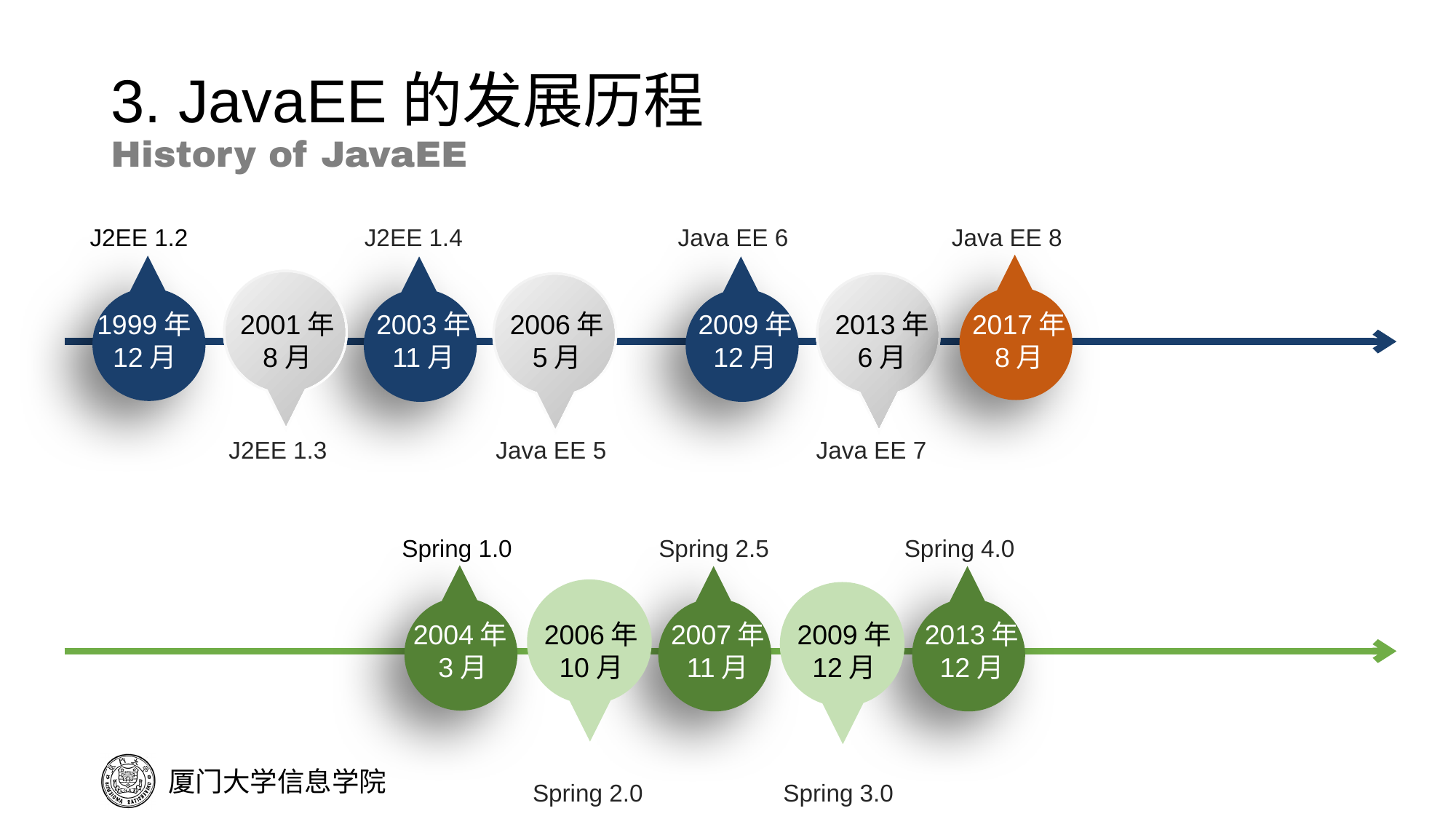

# 3. JavaEE的发展历程 History of JavaEE
J2EE 1.2
J2EE 1.4
Java EE 6
Java EE 8

1999年12月
2001年
8月
2003年
11月
2006年
5月
2009年
12月
2013年
6月
2017年
8月
J2EE 1.3
Java EE 5
Java EE 7
Spring 1.0
Spring 2.5
Spring 4.0

2004年3月
2006年
10月
2007年
11月
2009年
12月
2013年
12月
Spring 2.0
Spring 3.0
延时符
延时符